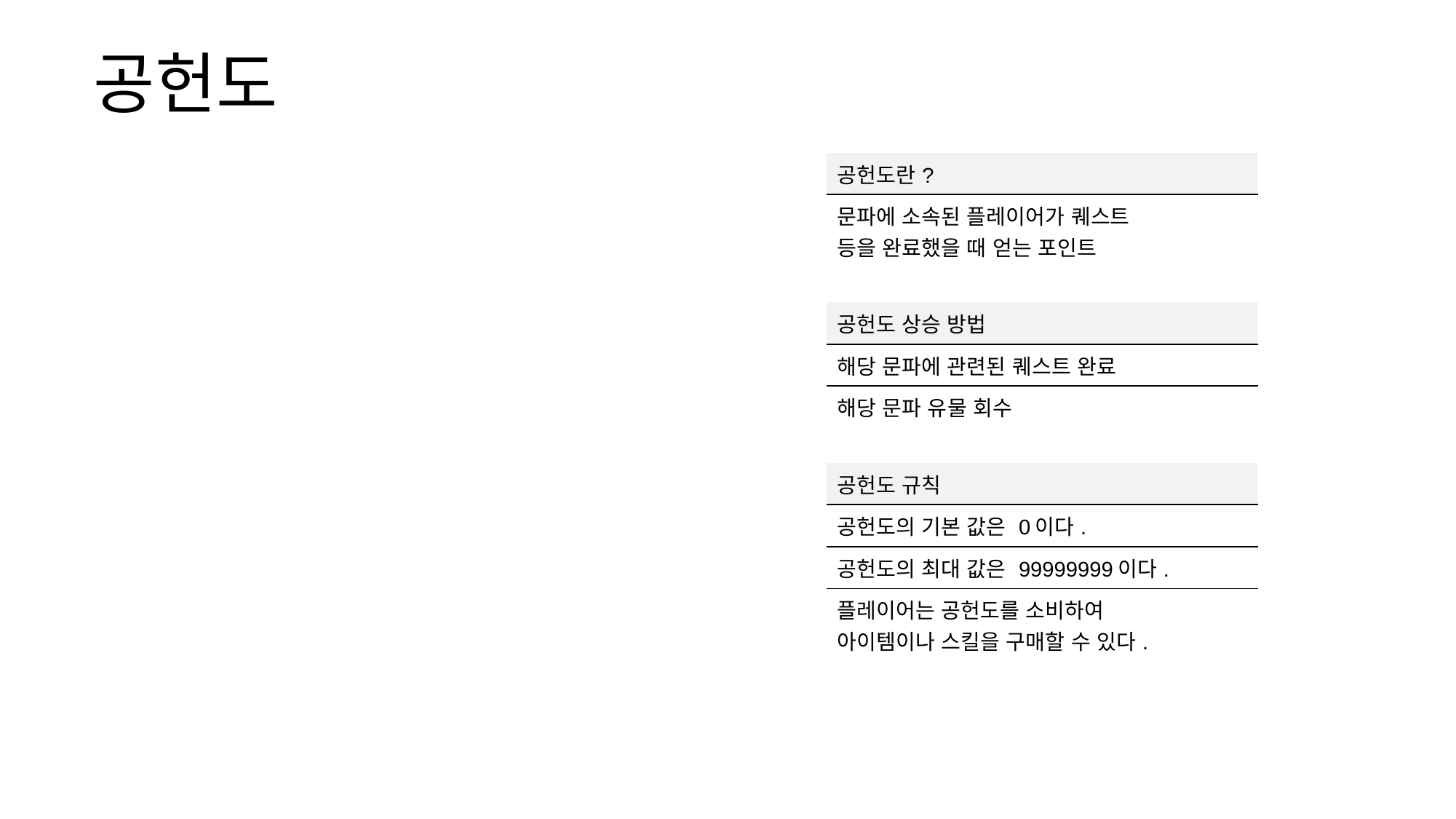

공헌도
| 공헌도란? |
| --- |
| 문파에 소속된 플레이어가 퀘스트 등을 완료했을 때 얻는 포인트 |
|  |
| 공헌도 상승 방법 |
| 해당 문파에 관련된 퀘스트 완료 |
| 해당 문파 유물 회수 |
|  |
| 공헌도 규칙 |
| 공헌도의 기본 값은 0이다. |
| 공헌도의 최대 값은 99999999이다. |
| 플레이어는 공헌도를 소비하여 아이템이나 스킬을 구매할 수 있다. |